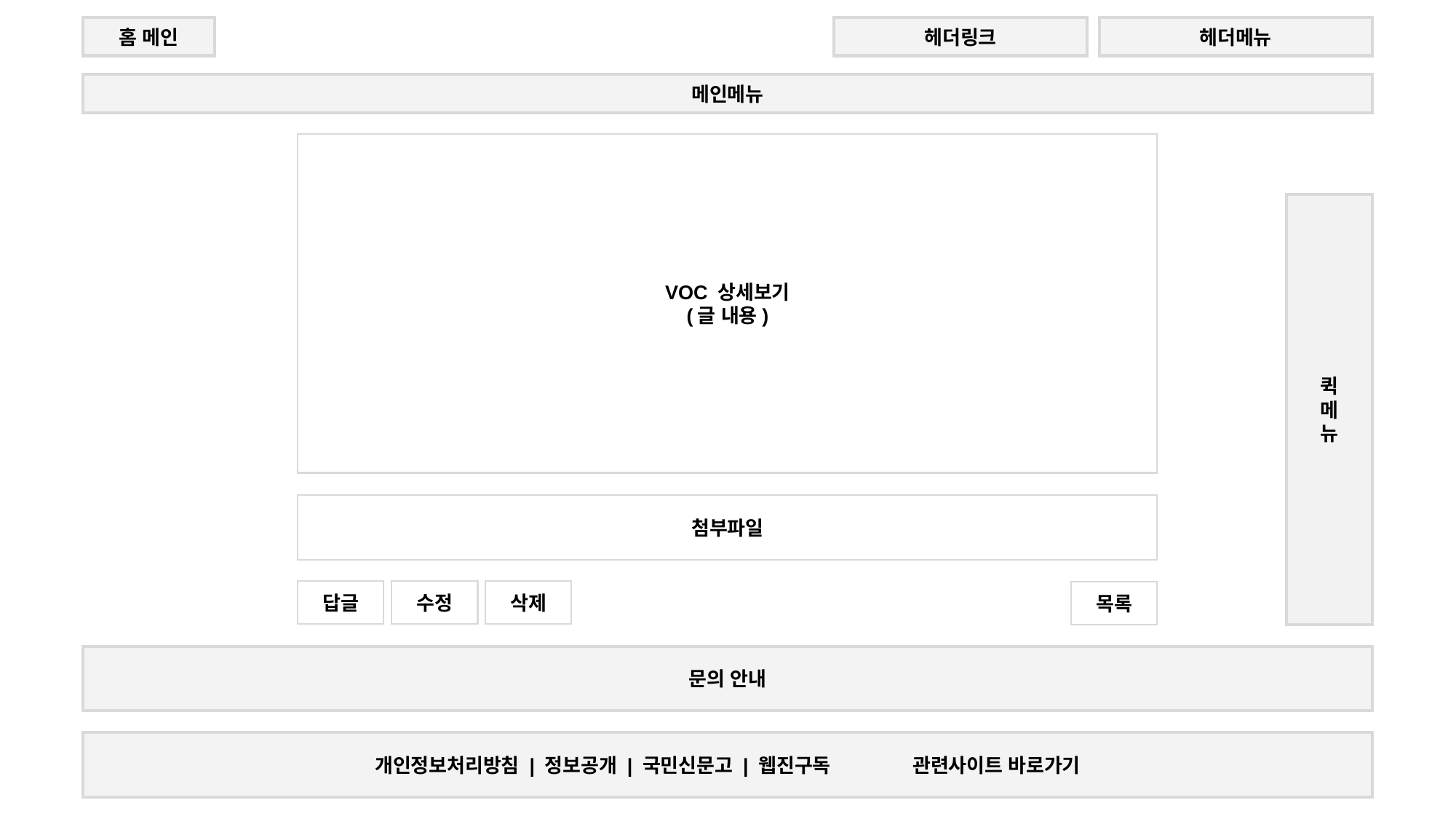

헤더링크
홈 메인
헤더메뉴
메인메뉴
VOC 상세보기
(글 내용)
퀵
메
뉴
첨부파일
답글
수정
삭제
목록
문의 안내
개인정보처리방침 | 정보공개 | 국민신문고 | 웹진구독               관련사이트 바로가기